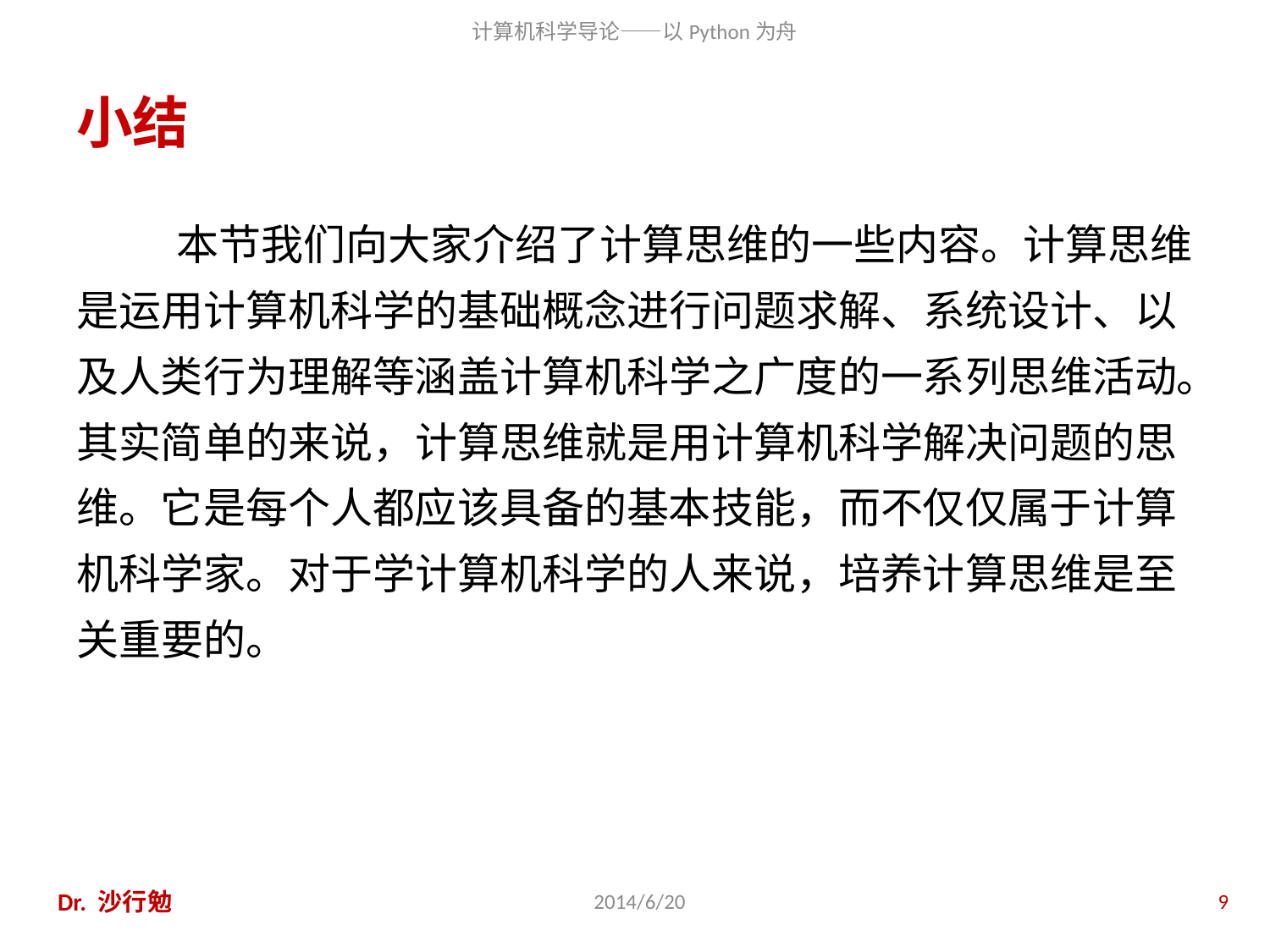

# 小结
本节我们向大家介绍了计算思维的一些内容。计算思维是运用计算机科学的基础概念进行问题求解、系统设计、以及人类行为理解等涵盖计算机科学之广度的一系列思维活动。其实简单的来说，计算思维就是用计算机科学解决问题的思维。它是每个人都应该具备的基本技能，而不仅仅属于计算机科学家。对于学计算机科学的人来说，培养计算思维是至关重要的。
Dr. 沙行勉
2014/6/20
9